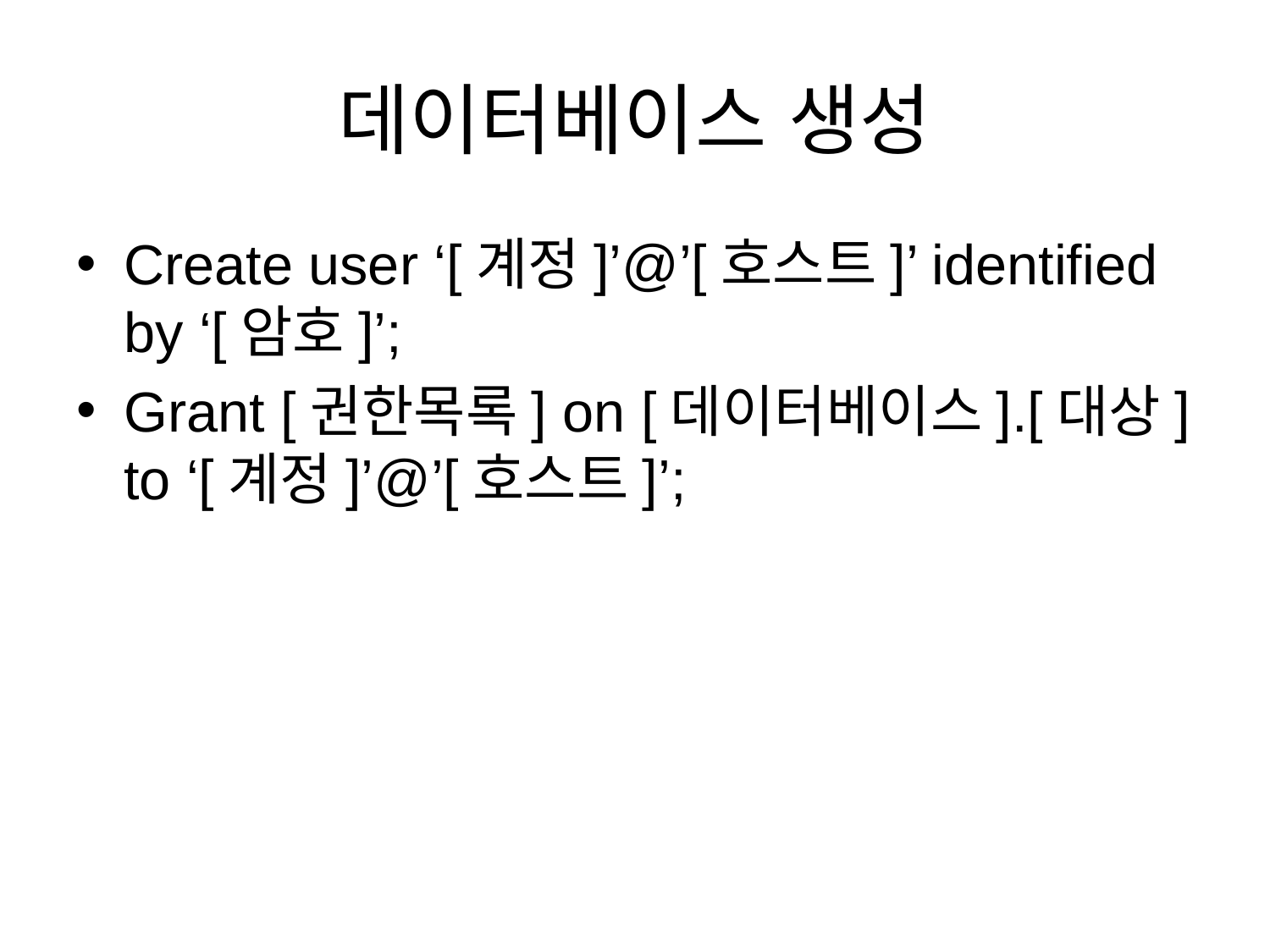

# 데이터베이스 생성
Create user ‘[계정]’@’[호스트]’ identified by ‘[암호]’;
Grant [권한목록] on [데이터베이스].[대상] to ‘[계정]’@’[호스트]’;